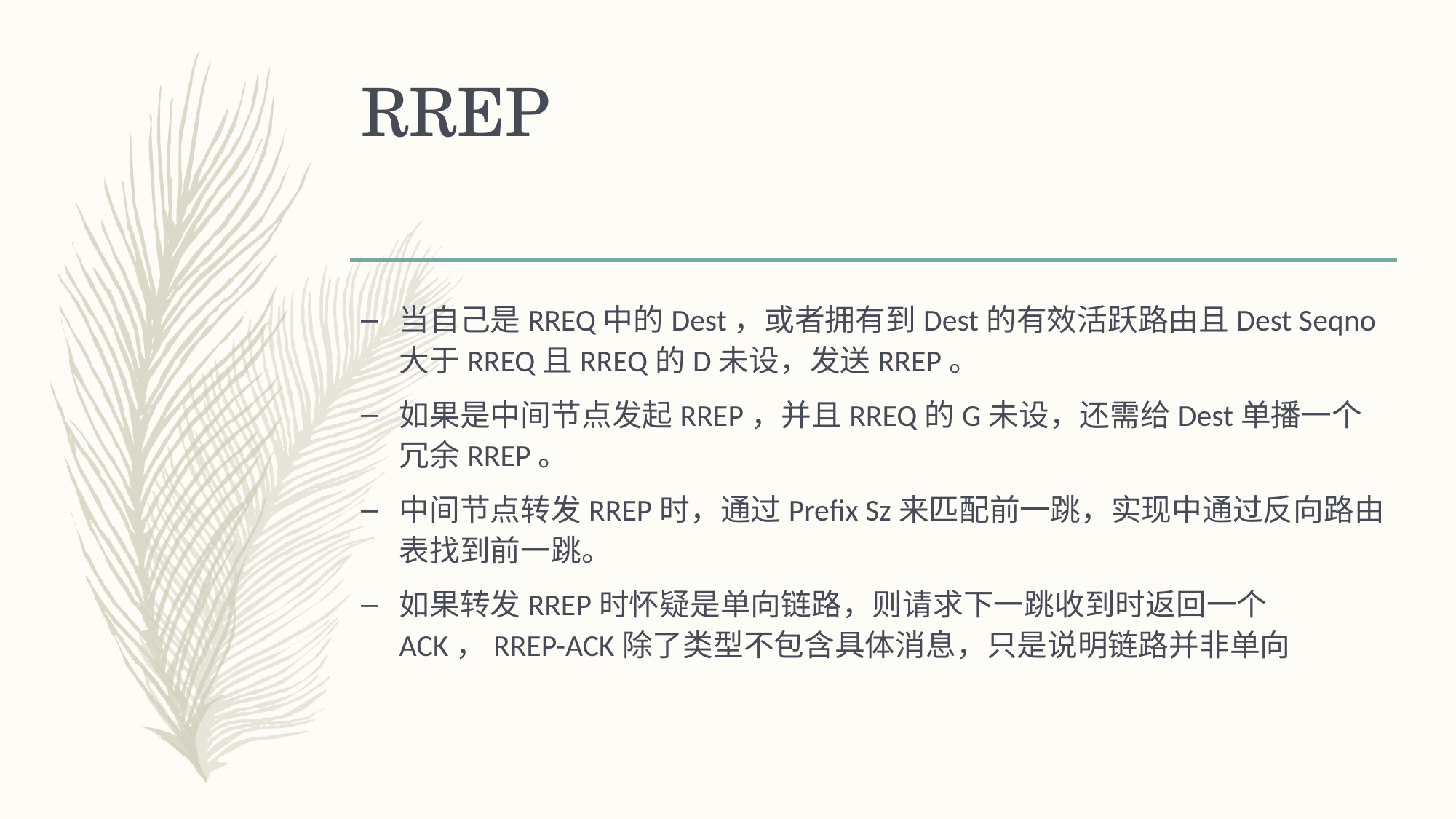

# RREP
当自己是RREQ中的Dest，或者拥有到Dest的有效活跃路由且Dest Seqno大于RREQ且RREQ的D未设，发送RREP。
如果是中间节点发起RREP，并且RREQ的G未设，还需给Dest单播一个冗余RREP。
中间节点转发RREP时，通过Prefix Sz来匹配前一跳，实现中通过反向路由表找到前一跳。
如果转发RREP时怀疑是单向链路，则请求下一跳收到时返回一个ACK，RREP-ACK除了类型不包含具体消息，只是说明链路并非单向